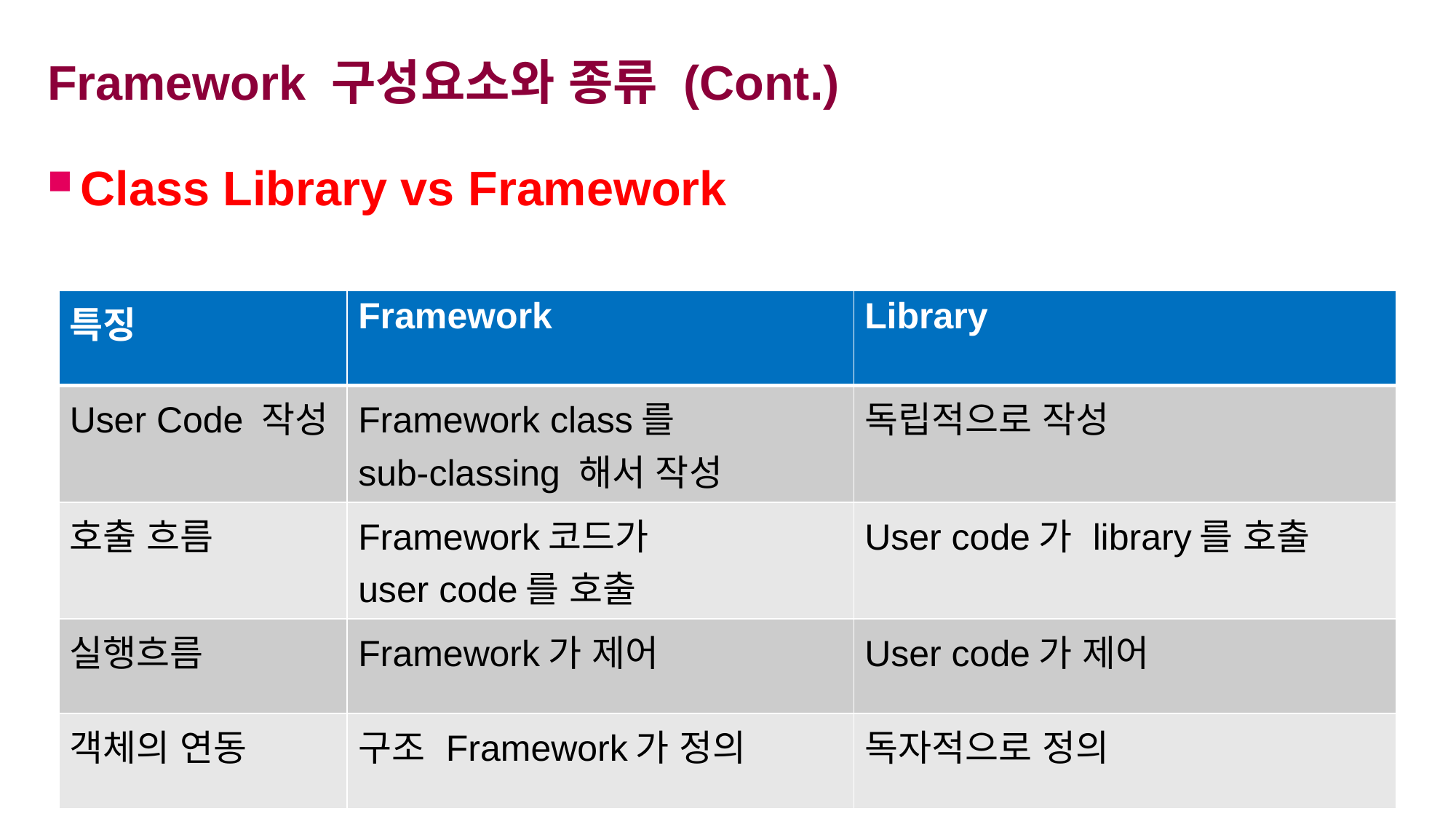

# Framework 구성요소와 종류 (Cont.)
Class Library vs Framework
| 특징 | Framework | Library |
| --- | --- | --- |
| User Code 작성 | Framework class를 sub-classing 해서 작성 | 독립적으로 작성 |
| 호출 흐름 | Framework코드가 user code를 호출 | User code가 library를 호출 |
| 실행흐름 | Framework가 제어 | User code가 제어 |
| 객체의 연동 | 구조 Framework가 정의 | 독자적으로 정의 |